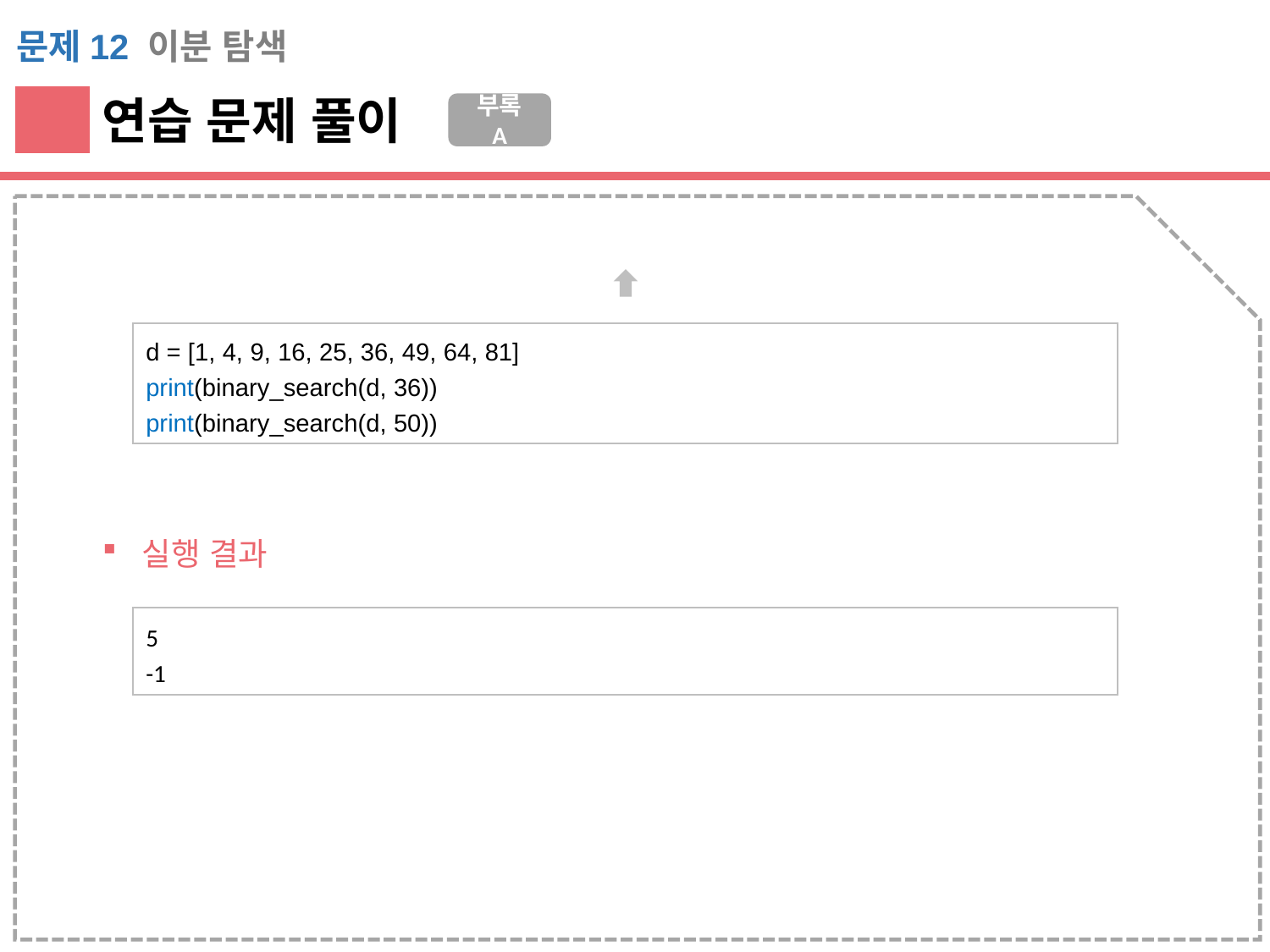

문제12 이분 탐색
연습 문제 풀이

부록 A

d = [1, 4, 9, 16, 25, 36, 49, 64, 81]
print(binary_search(d, 36))
print(binary_search(d, 50))
실행 결과
5
-1